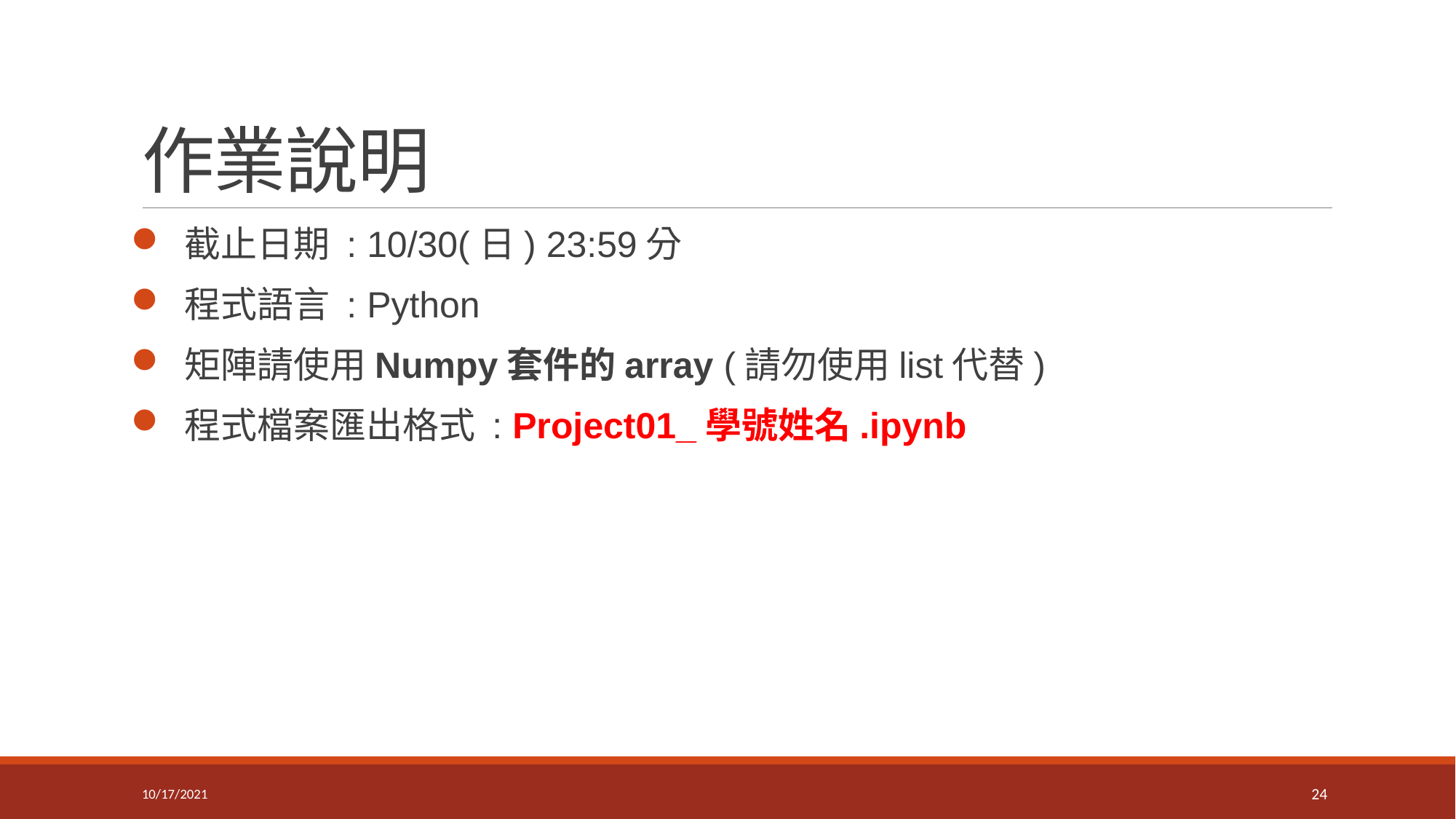

# 作業說明
 截止日期 : 10/30(日) 23:59分
 程式語言 : Python
 矩陣請使用Numpy套件的array (請勿使用list代替)
 程式檔案匯出格式 : Project01_學號姓名.ipynb

10/17/2021
24